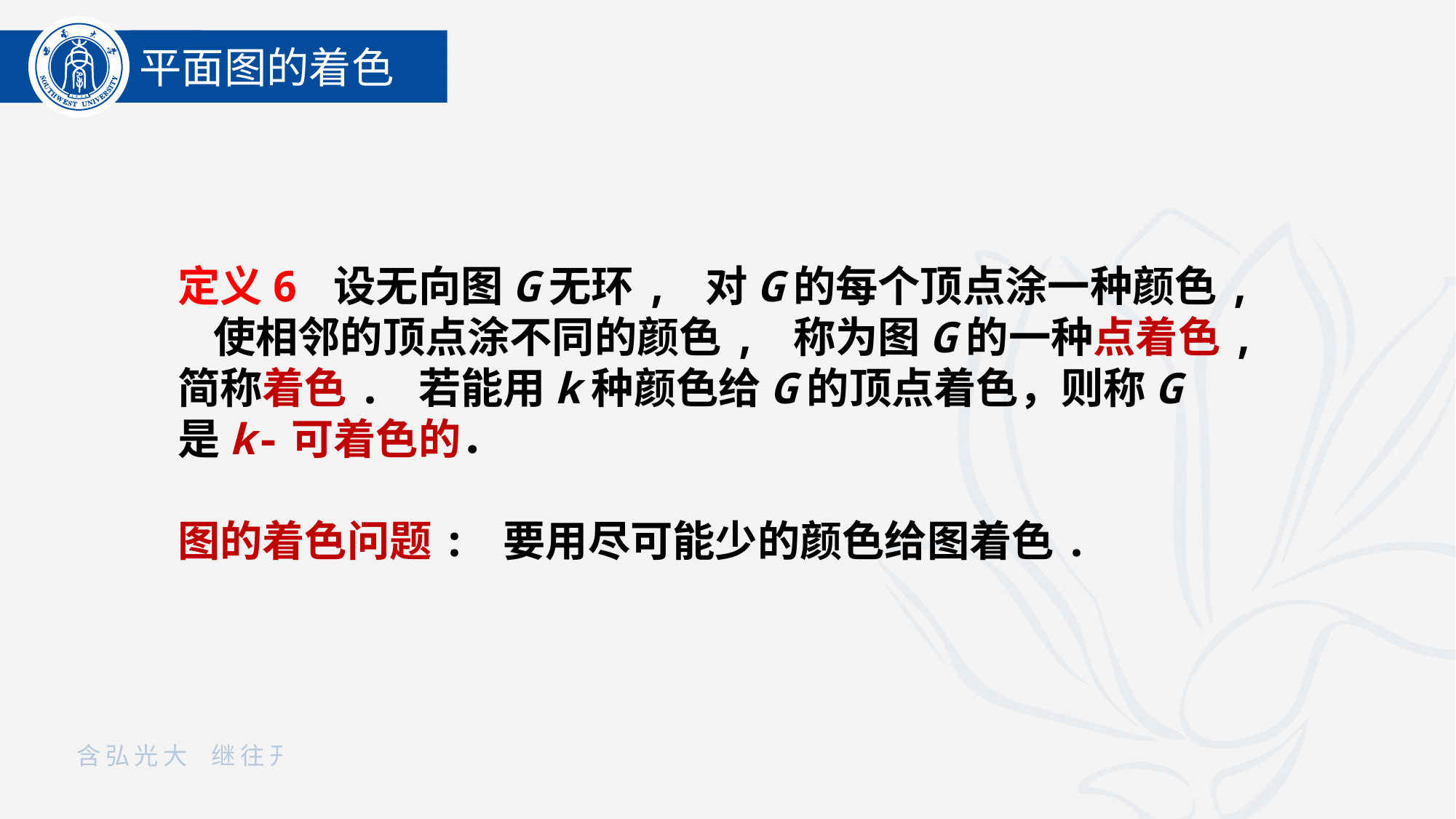

平面图的着色
定义6 设无向图G无环, 对G的每个顶点涂一种颜色, 使相邻的顶点涂不同的颜色, 称为图G的一种点着色,简称着色. 若能用k种颜色给G的顶点着色，则称G是k-可着色的．

图的着色问题: 要用尽可能少的颜色给图着色.